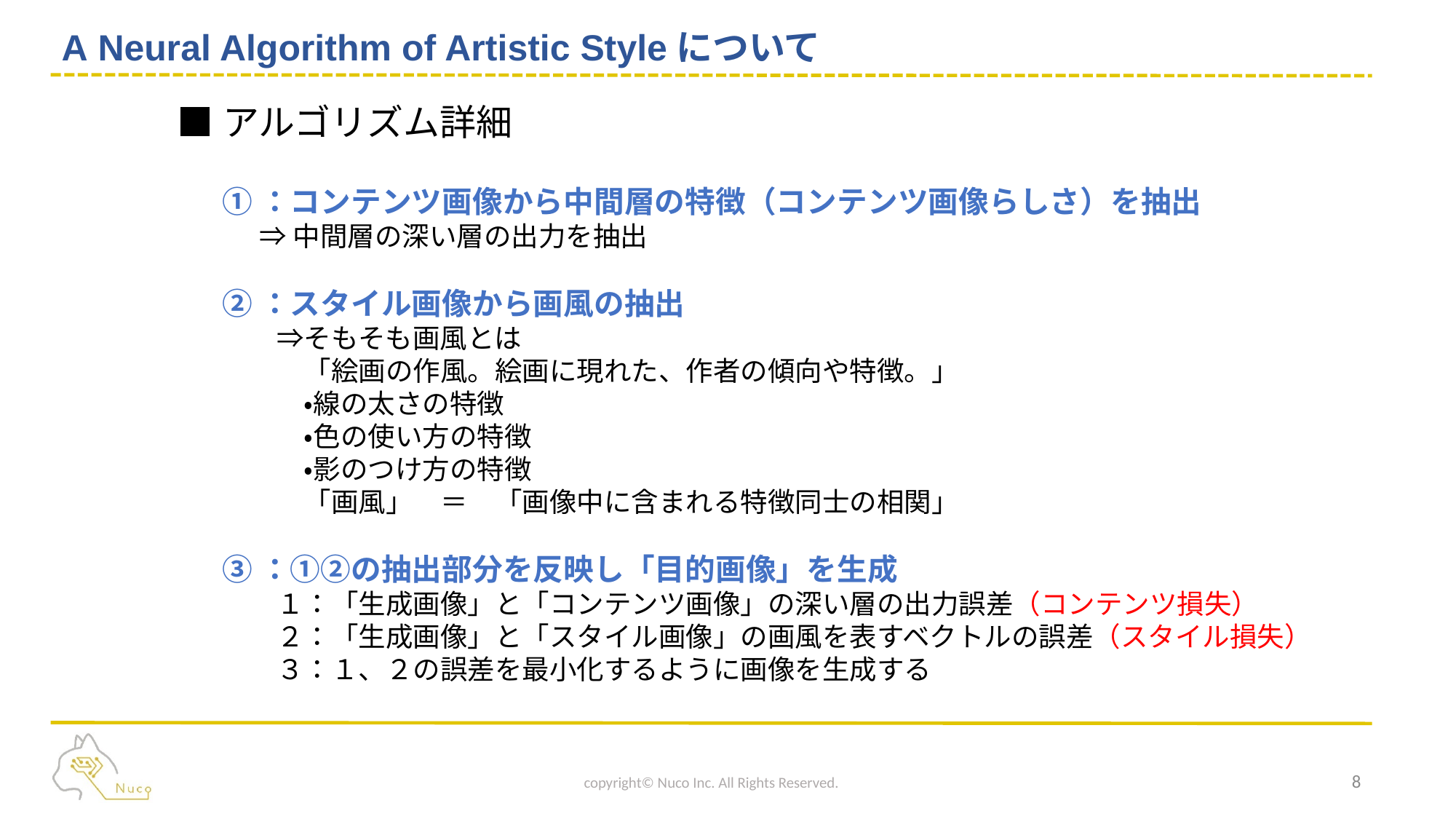

# A Neural Algorithm of Artistic Styleについて
■アルゴリズム詳細
①：コンテンツ画像から中間層の特徴（コンテンツ画像らしさ）を抽出
      ⇒中間層の深い層の出力を抽出

②：スタイル画像から画風の抽出
　　⇒そもそも画風とは
　　　「絵画の作風。絵画に現れた、作者の傾向や特徴。」
　　　・線の太さの特徴
　　　・色の使い方の特徴
　　　・影のつけ方の特徴
　　　「画風」　＝　「画像中に含まれる特徴同士の相関」

③：①②の抽出部分を反映し「目的画像」を生成
　　１：「生成画像」と「コンテンツ画像」の深い層の出力誤差（コンテンツ損失）
　　２：「生成画像」と「スタイル画像」の画風を表すベクトルの誤差（スタイル損失）
　　３：１、２の誤差を最小化するように画像を生成する
8